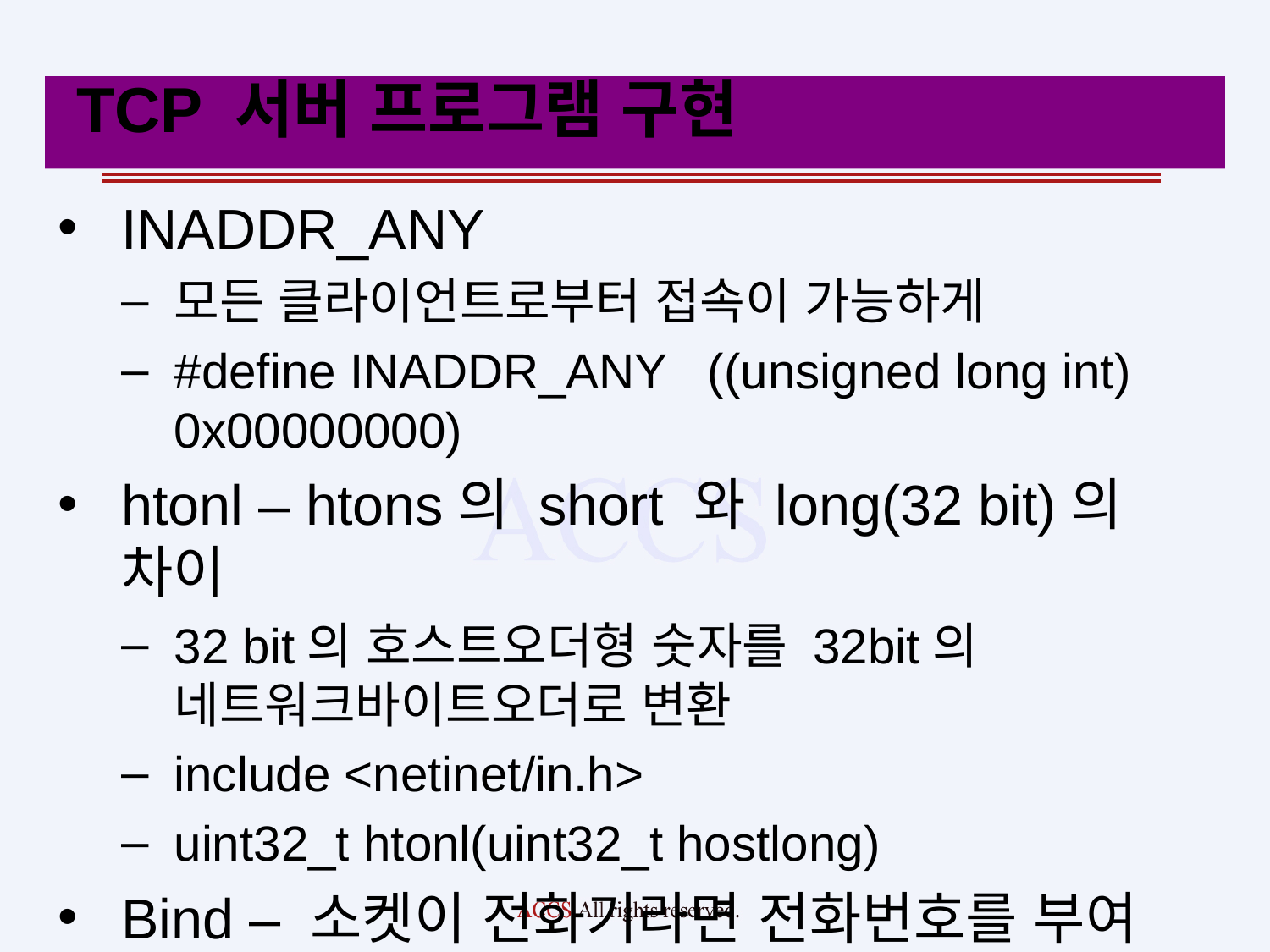

# TCP 서버 프로그램 구현

INADDR_ANY
모든 클라이언트로부터 접속이 가능하게
#define INADDR_ANY   ((unsigned long int) 0x00000000)
htonl – htons의 short 와 long(32 bit)의 차이
32 bit의 호스트오더형 숫자를 32bit의 네트워크바이트오더로 변환
include <netinet/in.h>
uint32_t htonl(uint32_t hostlong)
Bind – 소켓이 전화기라면 전화번호를 부여 받는 행위가 bind 이다.
생성된 소켓에 로컬 주소를 할당, 성공하면 0, 실패 면 -1 리턴
include <sys/types.h>, <sys/socket.h>
int bind(int sockfd, struct sockaddr *my_addr, socklen_t addrlen)